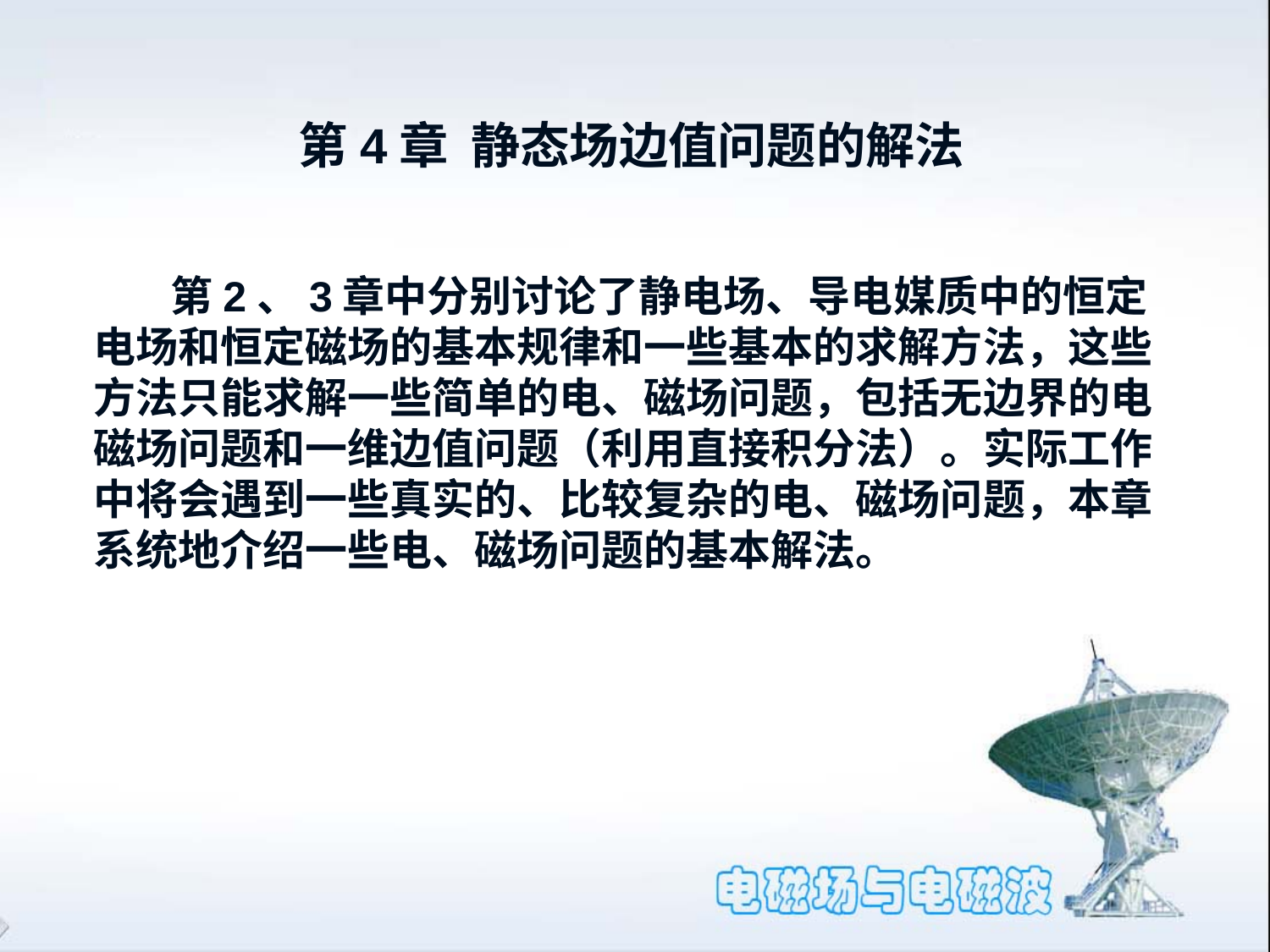

第4章  静态场边值问题的解法
       第2、3章中分别讨论了静电场、导电媒质中的恒定电场和恒定磁场的基本规律和一些基本的求解方法，这些方法只能求解一些简单的电、磁场问题，包括无边界的电磁场问题和一维边值问题（利用直接积分法）。实际工作中将会遇到一些真实的、比较复杂的电、磁场问题，本章系统地介绍一些电、磁场问题的基本解法。